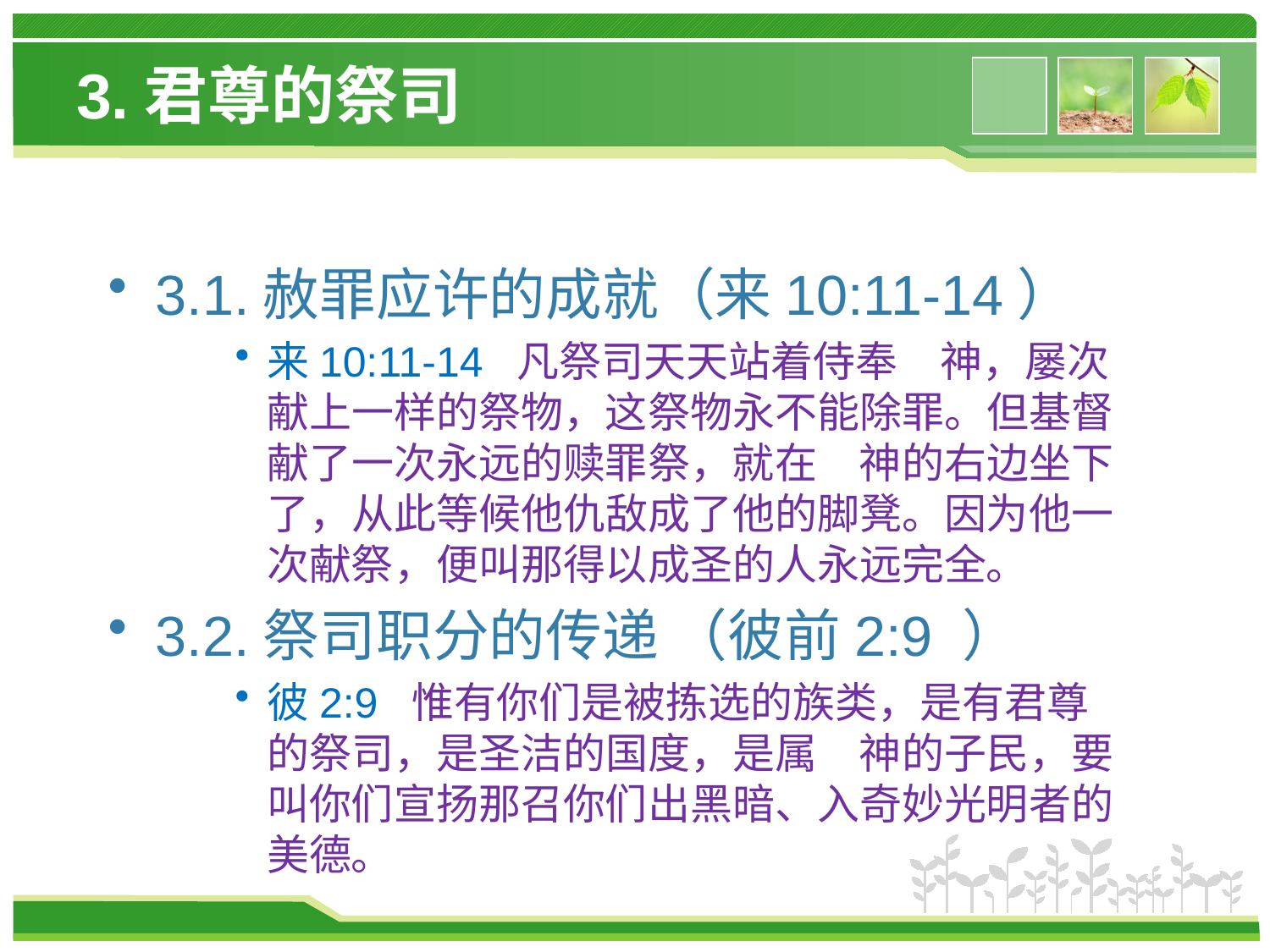

# 3.君尊的祭司
3.1.赦罪应许的成就（来10:11-14）
来10:11-14  凡祭司天天站着侍奉　神，屡次献上一样的祭物，这祭物永不能除罪。但基督献了一次永远的赎罪祭，就在　神的右边坐下了，从此等候他仇敌成了他的脚凳。因为他一次献祭，便叫那得以成圣的人永远完全。
3.2.祭司职分的传递 （彼前2:9 ）
彼2:9  惟有你们是被拣选的族类，是有君尊的祭司，是圣洁的国度，是属　神的子民，要叫你们宣扬那召你们出黑暗、入奇妙光明者的美德。